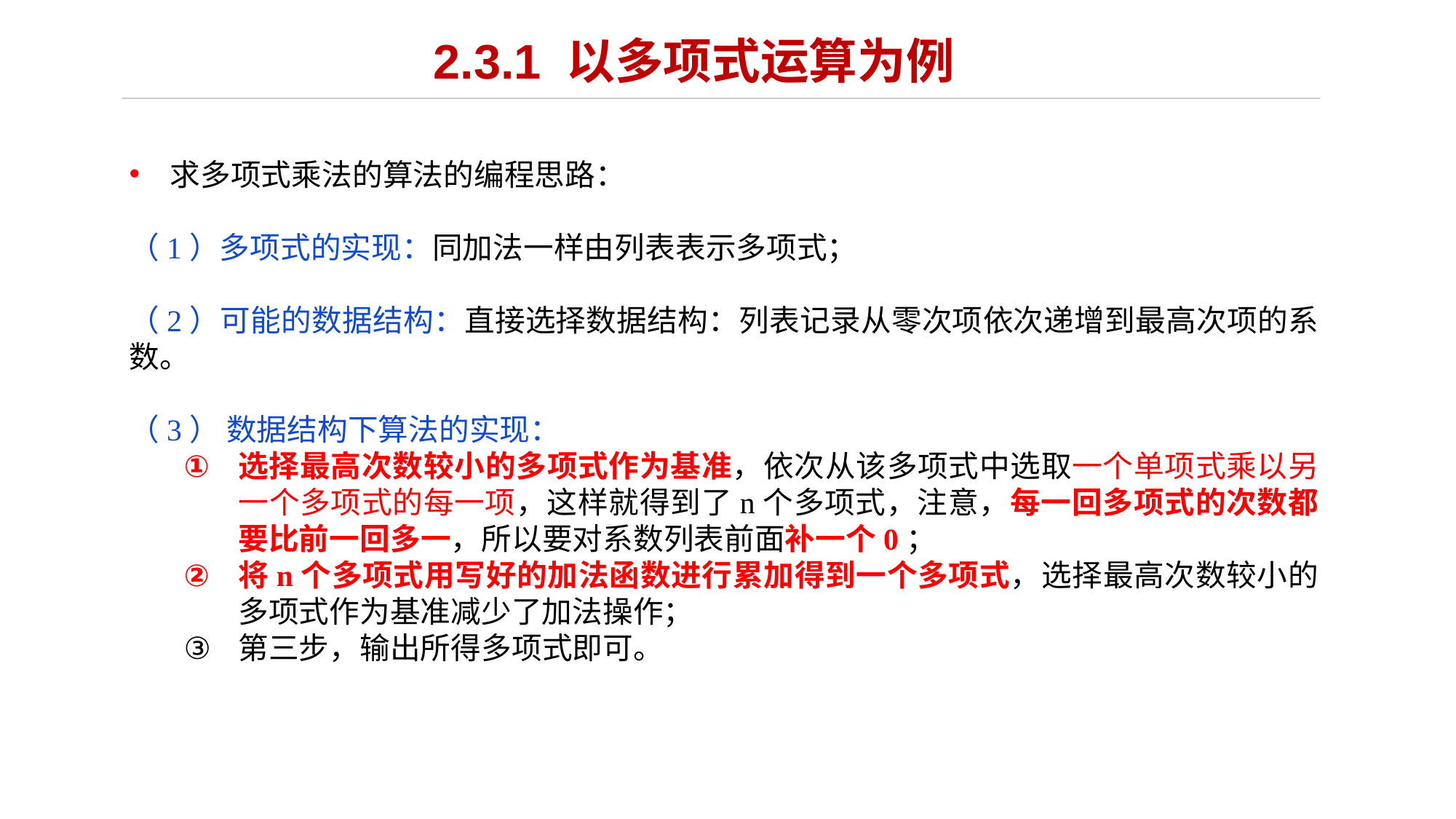

# 2.3.1 以多项式运算为例
求多项式乘法的算法的编程思路：

（1）多项式的实现：同加法一样由列表表示多项式；

（2）可能的数据结构：直接选择数据结构：列表记录从零次项依次递增到最高次项的系数。

（3） 数据结构下算法的实现：
选择最高次数较小的多项式作为基准，依次从该多项式中选取一个单项式乘以另一个多项式的每一项，这样就得到了n个多项式，注意，每一回多项式的次数都要比前一回多一，所以要对系数列表前面补一个0；
将n个多项式用写好的加法函数进行累加得到一个多项式，选择最高次数较小的多项式作为基准减少了加法操作；
第三步，输出所得多项式即可。